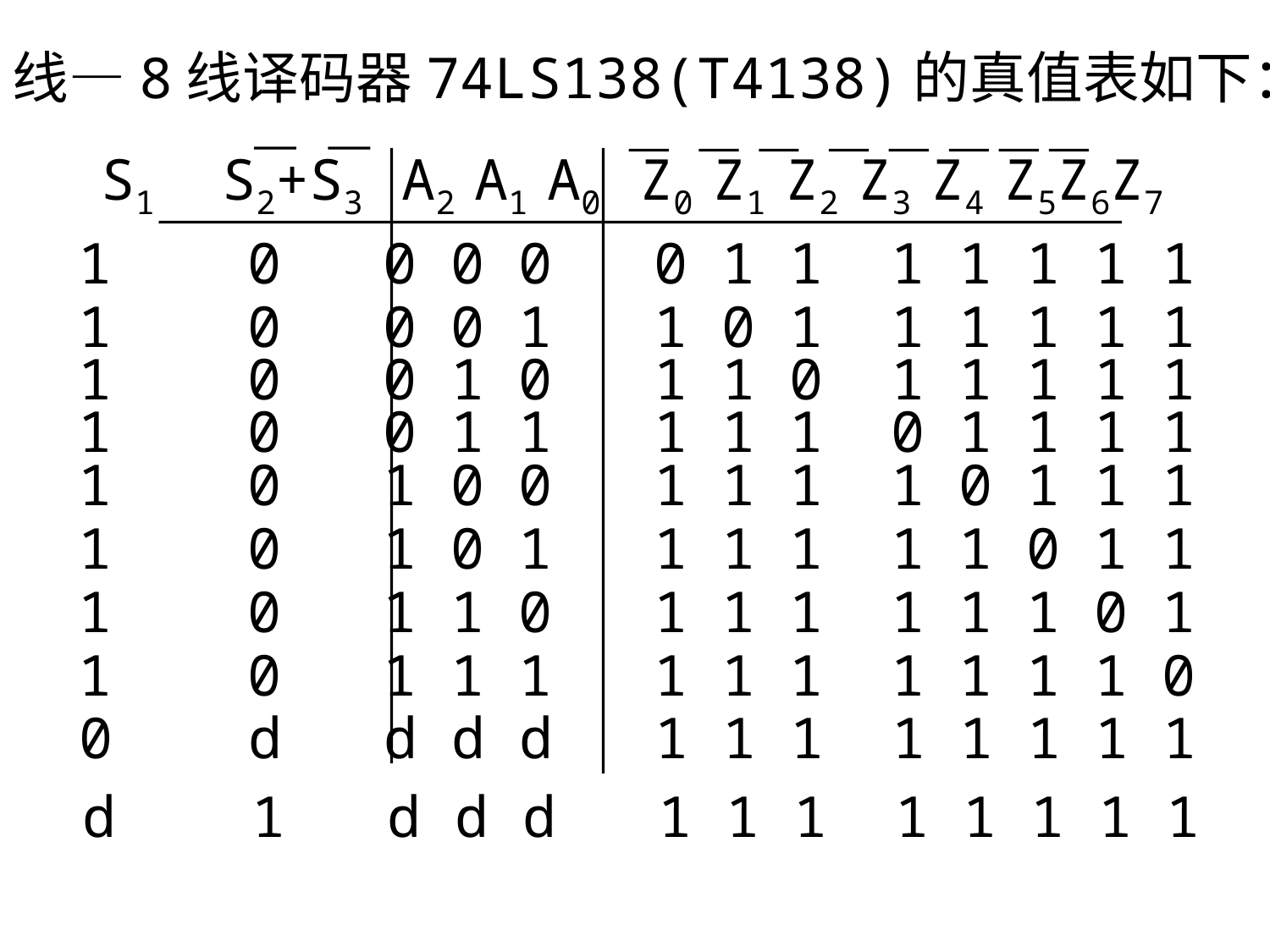

3线—8线译码器74LS138(T4138)的真值表如下：
S1  S2+S3  A2 A1 A0  Z0 Z1 Z2 Z3 Z4 Z5Z6Z7

1    0   0 0 0   0 1 1  1 1 1 1 1
1    0   0 0 1   1 0 1  1 1 1 1 1
1    0   0 1 0   1 1 0  1 1 1 1 1
1    0   0 1 1   1 1 1  0 1 1 1 1
1    0   1 0 0   1 1 1  1 0 1 1 1
1    0   1 0 1   1 1 1  1 1 0 1 1
1    0   1 1 0   1 1 1  1 1 1 0 1
1    0   1 1 1   1 1 1  1 1 1 1 0
0    d   d d d   1 1 1  1 1 1 1 1
d    1   d d d   1 1 1  1 1 1 1 1
26